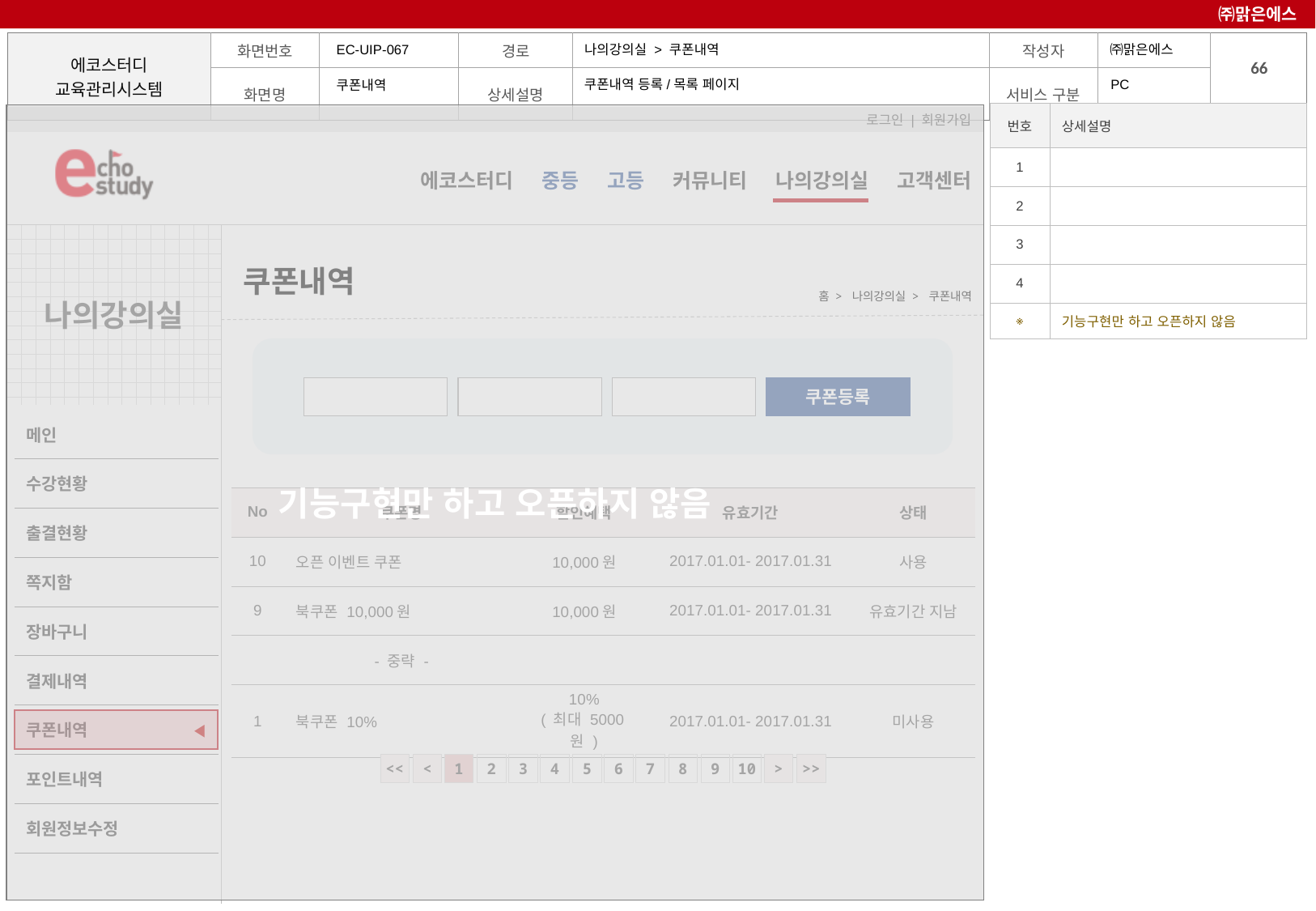

㈜맑은에스
나의강의실 > 쿠폰내역
EC-UIP-067
PC
쿠폰내역 등록/목록 페이지
쿠폰내역
| 번호 | 상세설명 |
| --- | --- |
| 1 |  |
| 2 |  |
| 3 |  |
| 4 |  |
| ※ | 기능구현만 하고 오픈하지 않음 |
기능구현만 하고 오픈하지 않음
# 쿠폰내역
홈 > 나의강의실 > 쿠폰내역

쿠폰등록
| No | 쿠폰명 | 할인혜택 | 유효기간 | 상태 |
| --- | --- | --- | --- | --- |
| 10 | 오픈 이벤트 쿠폰 | 10,000원 | 2017.01.01- 2017.01.31 | 사용 |
| 9 | 북쿠폰 10,000원 | 10,000원 | 2017.01.01- 2017.01.31 | 유효기간 지남 |
|  | - 중략 - |  |  |  |
| 1 | 북쿠폰 10% | 10% ( 최대 5000원 ) | 2017.01.01- 2017.01.31 | 미사용 |
◀
<<
<
1
2
3
4
5
6
7
8
9
10
>
>>